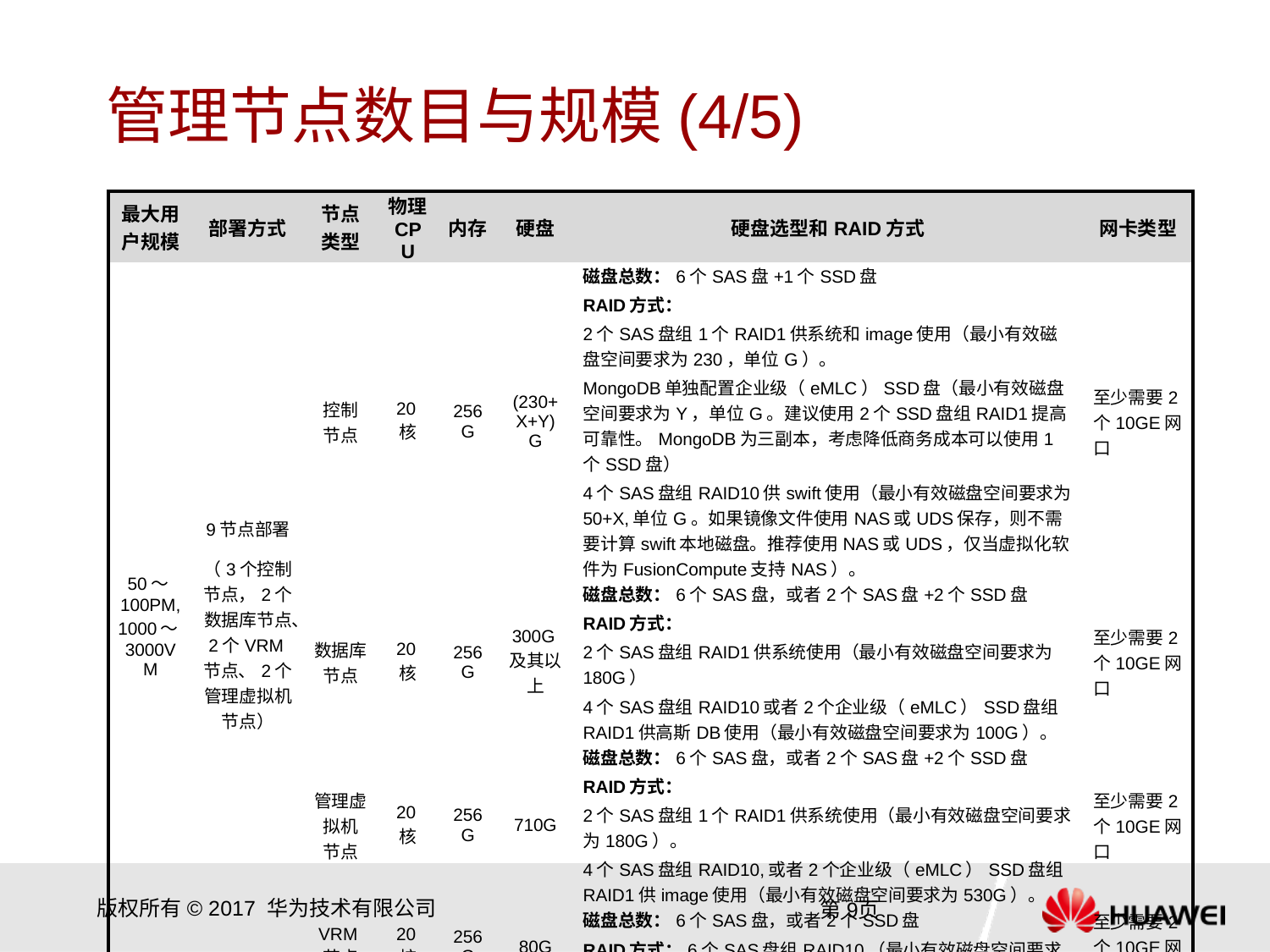

# 管理节点数目与规模(4/5)
| 最大用户规模 | 部署方式 | 节点类型 | 物理CPU | 内存 | 硬盘 | 硬盘选型和RAID方式 | 网卡类型 |
| --- | --- | --- | --- | --- | --- | --- | --- |
| 50～100PM, 1000～3000VM | 9节点部署 （3个控制节点，2个数据库节点、2个VRM节点、2个管理虚拟机节点） | 控制 节点 | 20核 | 256G | (230+ X+Y) G | 磁盘总数：6个SAS盘+1个SSD盘 RAID方式： 2个SAS盘组1个RAID1供系统和image使用（最小有效磁盘空间要求为230，单位G）。 MongoDB单独配置企业级（eMLC）SSD盘（最小有效磁盘空间要求为Y，单位G。建议使用2个SSD盘组RAID1提高可靠性。MongoDB为三副本，考虑降低商务成本可以使用1个SSD盘） 4个SAS盘组RAID10供swift使用（最小有效磁盘空间要求为50+X,单位G。如果镜像文件使用NAS或UDS保存，则不需要计算swift本地磁盘。推荐使用NAS或UDS，仅当虚拟化软件为FusionCompute支持NAS）。 | 至少需要2个10GE网口 |
|  |  | 数据库节点 | 20核 | 256G | 300G及其以上 | 磁盘总数：6个SAS盘，或者2个SAS盘+2个SSD盘 RAID方式： 2个SAS盘组RAID1供系统使用（最小有效磁盘空间要求为180G） 4个SAS盘组RAID10或者2个企业级（eMLC）SSD盘组RAID1供高斯DB使用（最小有效磁盘空间要求为100G）。 | 至少需要2个10GE网口 |
|  |  | 管理虚拟机 节点 | 20核 | 256G | 710G | 磁盘总数：6个SAS盘，或者2个SAS盘+2个SSD盘 RAID方式： 2个SAS盘组1个RAID1供系统使用（最小有效磁盘空间要求为180G）。 4个SAS盘组RAID10,或者2个企业级（eMLC）SSD盘组RAID1供image使用（最小有效磁盘空间要求为530G）。 | 至少需要2个10GE网口 |
|  |  | VRM 节点 | 20核 | 256G | 80G | 磁盘总数：6个SAS盘，或者2个SSD盘 RAID方式：6个SAS盘组RAID10（最小有效磁盘空间要求为80G），或者2个企业级（eMLC）SSD盘组RAID1。 | 至少需要2个10GE网口 |